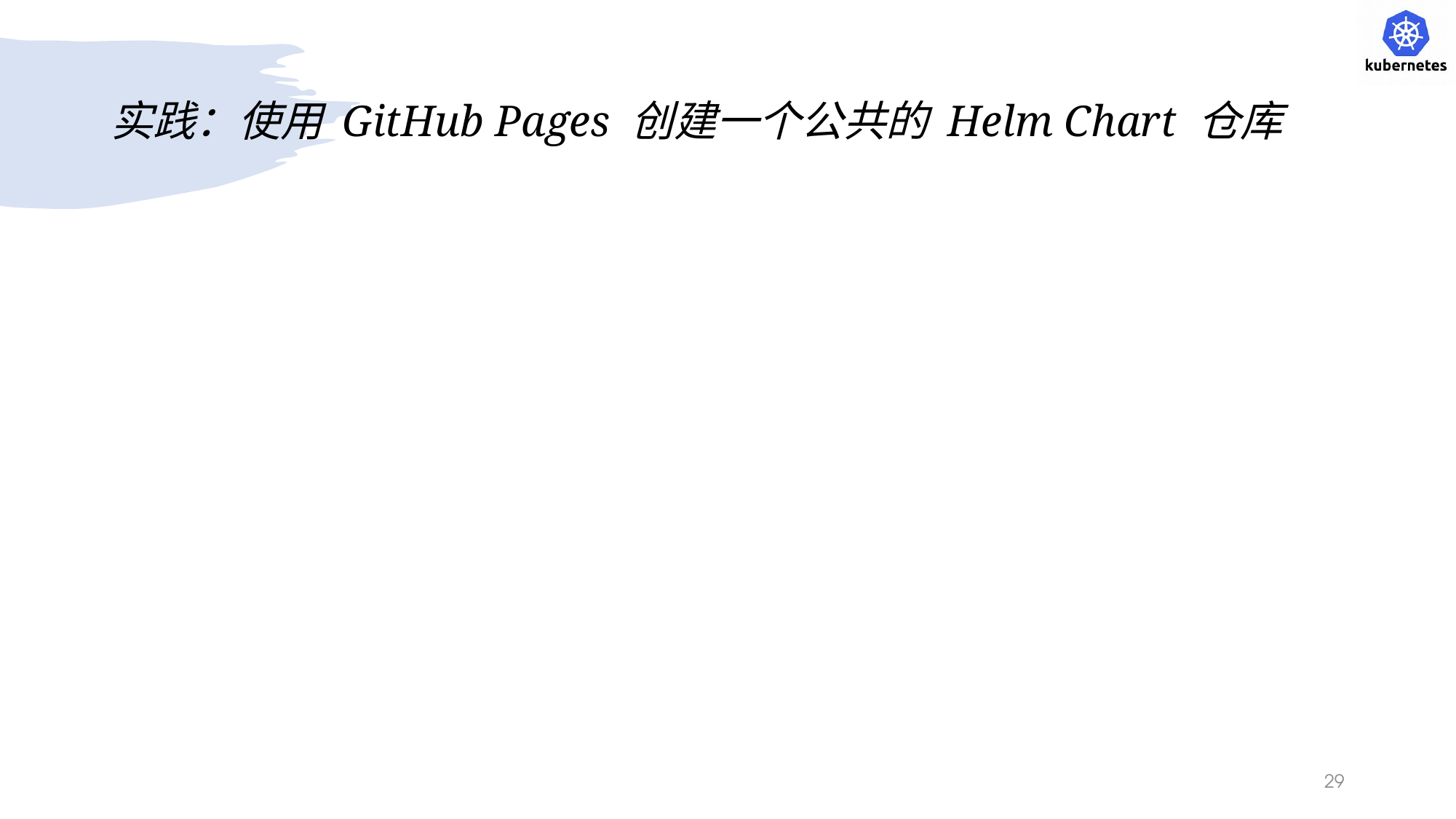

# 实践：使用 GitHub Pages 创建一个公共的 Helm Chart 仓库

29